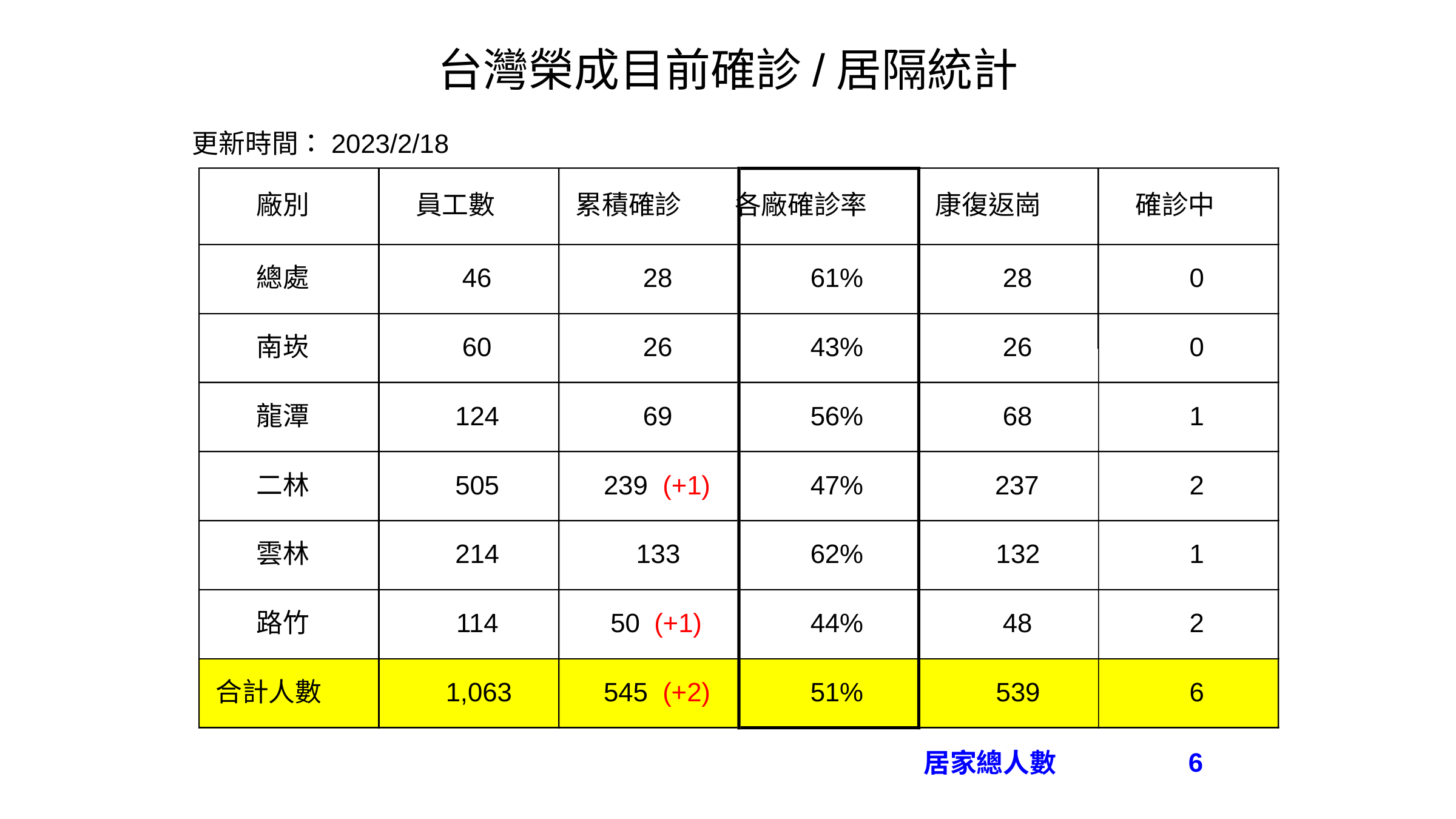

台灣榮成目前確診/居隔統計

更新時間：2023/2/18

廠別
員工數
累積確診
各廠確診率
康復返崗
確診中

總處
46
28
61%
28
0

南崁
60
26
43%
26
0

龍潭
124
69
56%
68
1

二林
505
239
(+1)
47%
237
2

雲林
214
133
62%
132
1

路竹
114
50
(+1)
44%
48
2

合計人數
1,063
545
 (+2)
51%
539
6

6
居家總人數